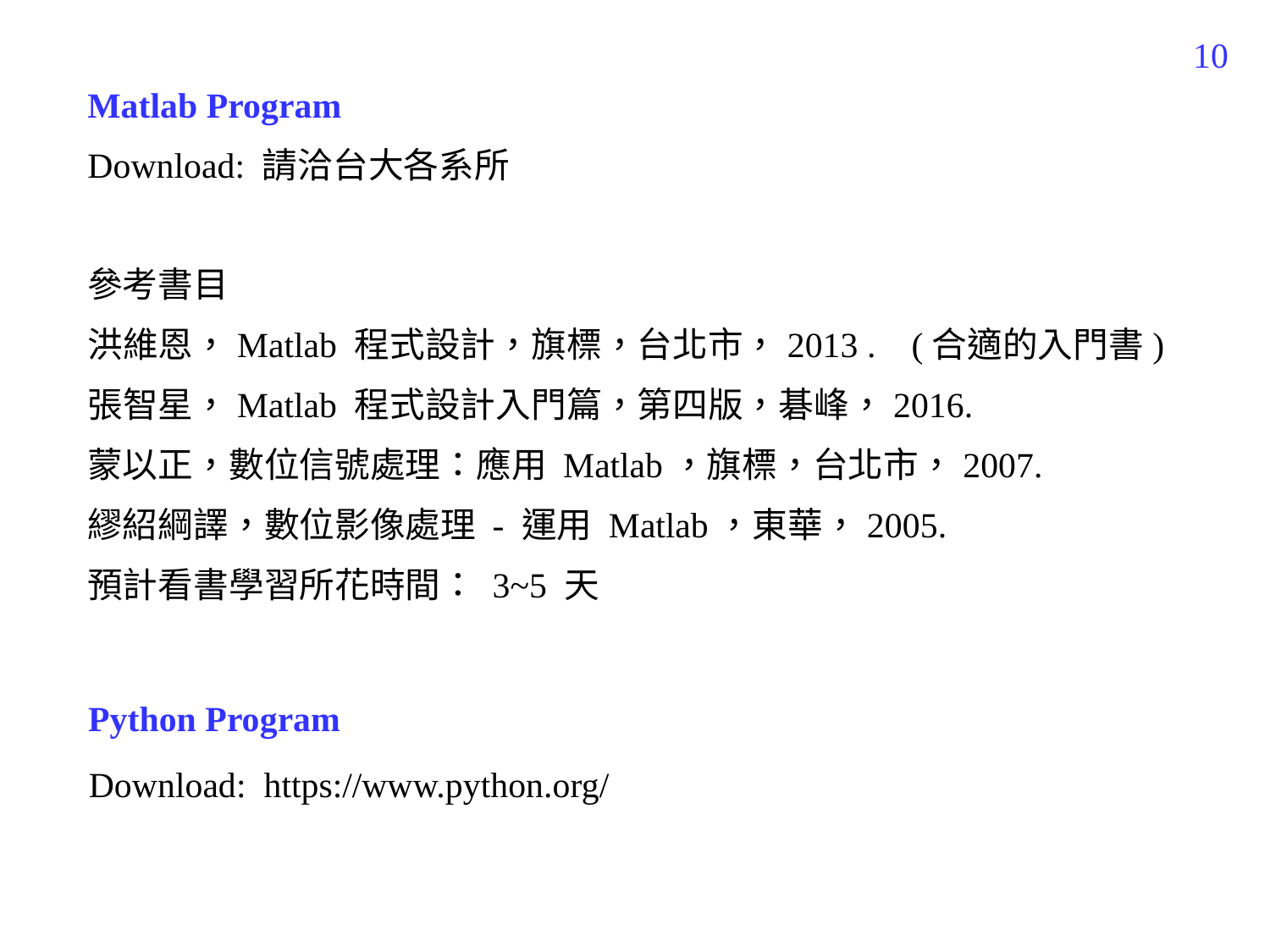

10
Matlab Program
Download: 請洽台大各系所

參考書目
洪維恩，Matlab 程式設計，旗標，台北市，2013 .    (合適的入門書)
張智星，Matlab 程式設計入門篇，第四版，碁峰，2016.
蒙以正，數位信號處理：應用 Matlab，旗標，台北市，2007.
繆紹綱譯，數位影像處理 - 運用 Matlab，東華，2005.
預計看書學習所花時間： 3~5 天
Python Program
Download:  https://www.python.org/